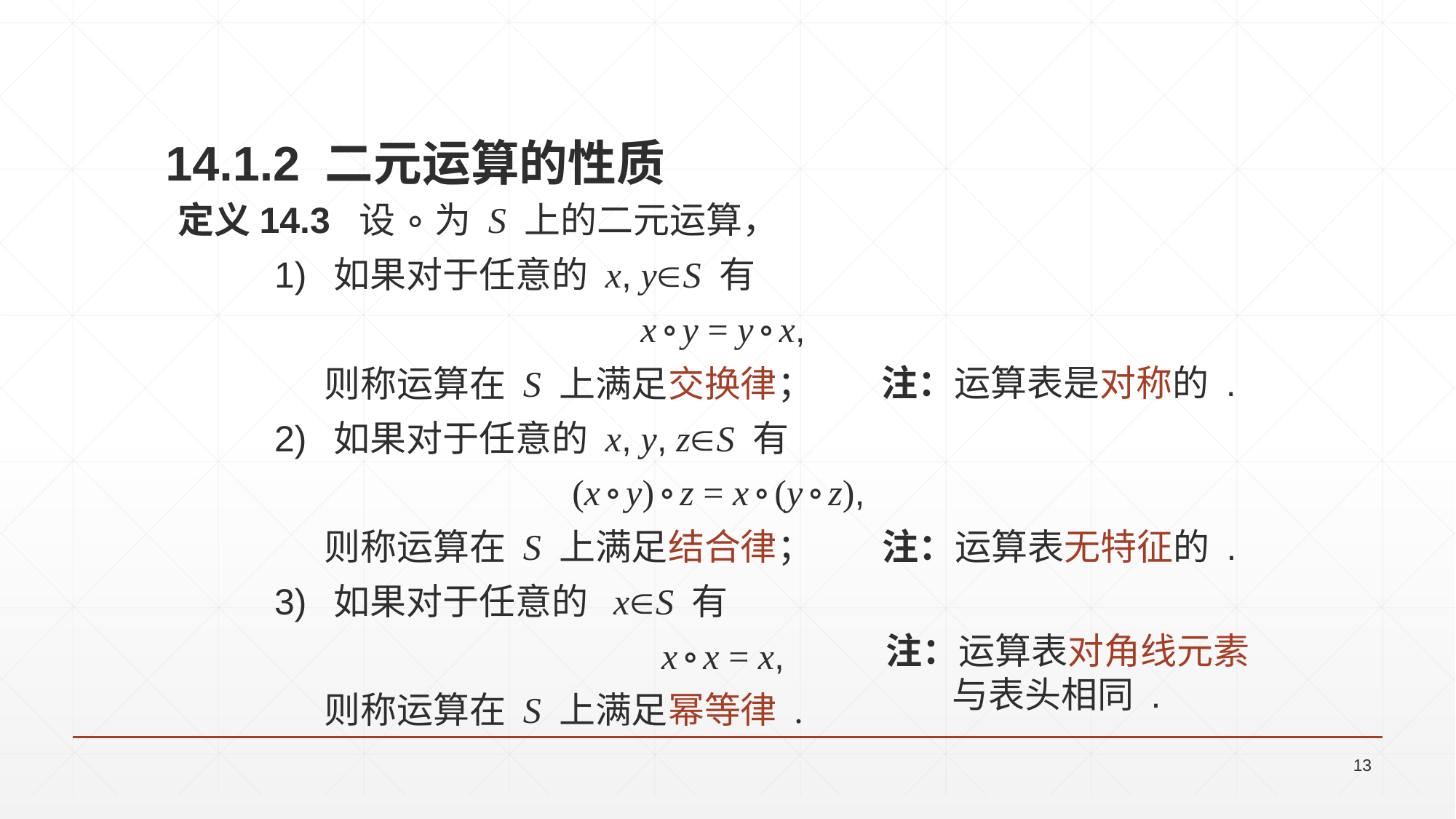

# 14.1.2 二元运算的性质
 定义14.3  设 ∘ 为 S 上的二元运算，
	1)  如果对于任意的 x, y∈S 有
x ∘ y = y ∘ x,
          	     则称运算在 S 上满足交换律；
	2)  如果对于任意的 x, y, z∈S 有
(x ∘ y) ∘ z = x ∘ (y ∘ z),
          	     则称运算在 S 上满足结合律；
 	3)  如果对于任意的  x∈S 有
x ∘ x = x,
          	     则称运算在 S 上满足幂等律 .
注：运算表是对称的 .
注：运算表无特征的 .
注：运算表对角线元素
       与表头相同 .
13